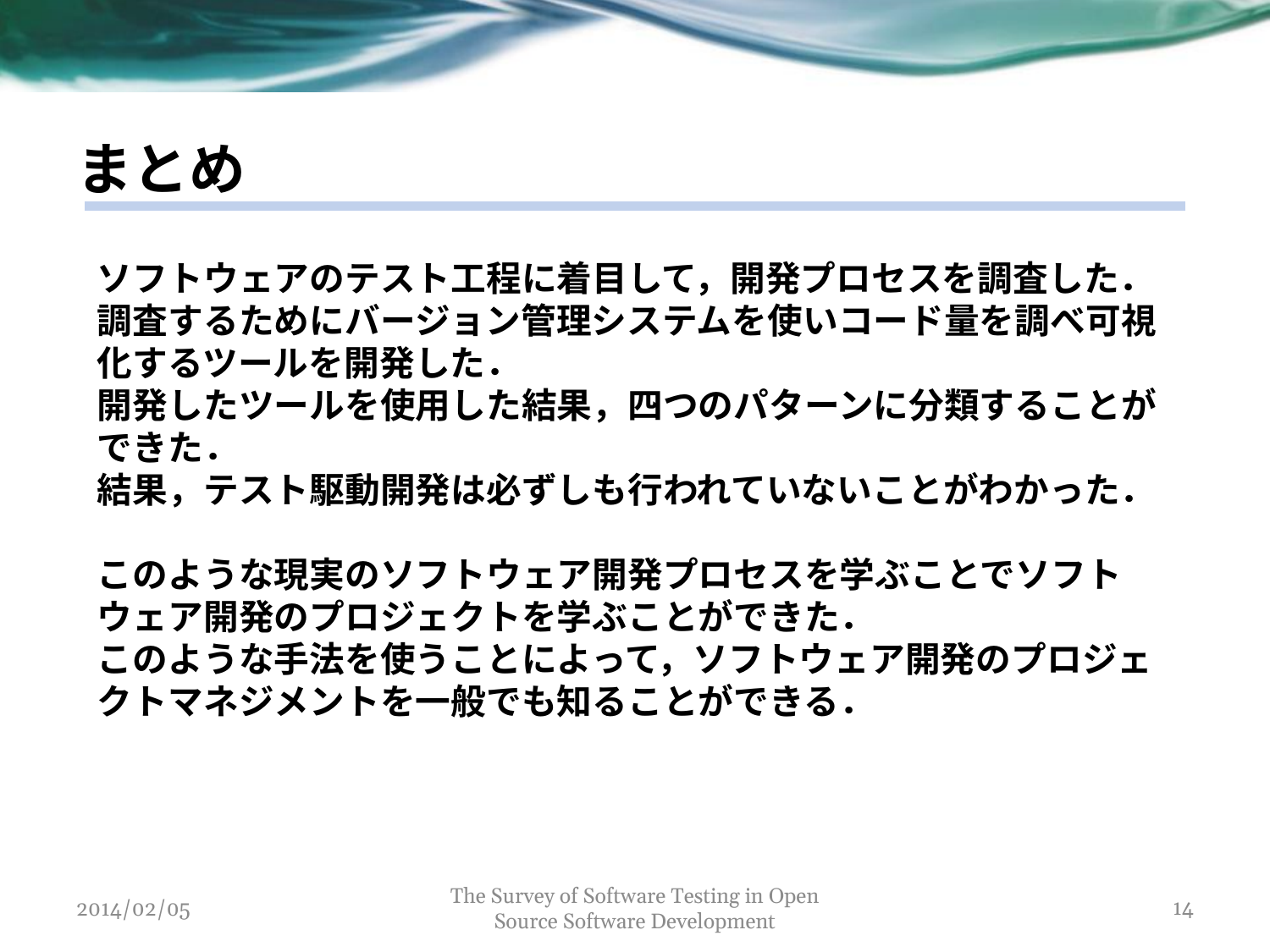

まとめ

ソフトウェアのテスト工程に着目して，開発プロセスを調査した．
調査するためにバージョン管理システムを使いコード量を調べ可視化するツールを開発した．
開発したツールを使用した結果，四つのパターンに分類することができた．
結果，テスト駆動開発は必ずしも行われていないことがわかった．

このような現実のソフトウェア開発プロセスを学ぶことでソフトウェア開発のプロジェクトを学ぶことができた．
このような手法を使うことによって，ソフトウェア開発のプロジェクトマネジメントを一般でも知ることができる．
2014/02/05
The Survey of Software Testing in Open Source Software Development
14